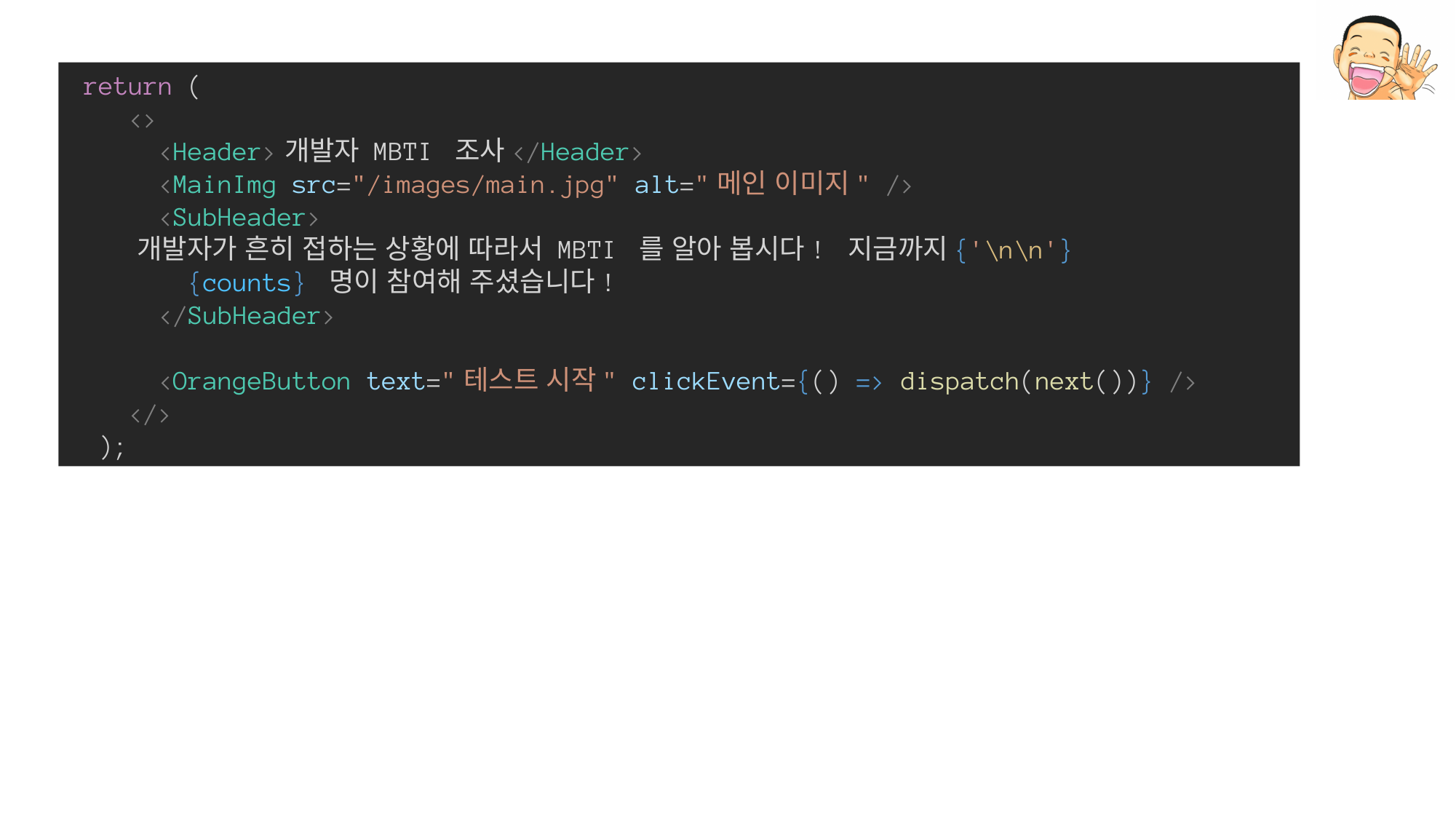

return (
    <>
      <Header>개발자 MBTI 조사</Header>
      <MainImg src="/images/main.jpg" alt="메인 이미지" />
      <SubHeader>
        개발자가 흔히 접하는 상황에 따라서 MBTI 를 알아 봅시다! 지금까지{'\n\n'}
        {counts} 명이 참여해 주셨습니다!
      </SubHeader>
      <OrangeButton text="테스트 시작" clickEvent={() => dispatch(next())} />
    </>
  );